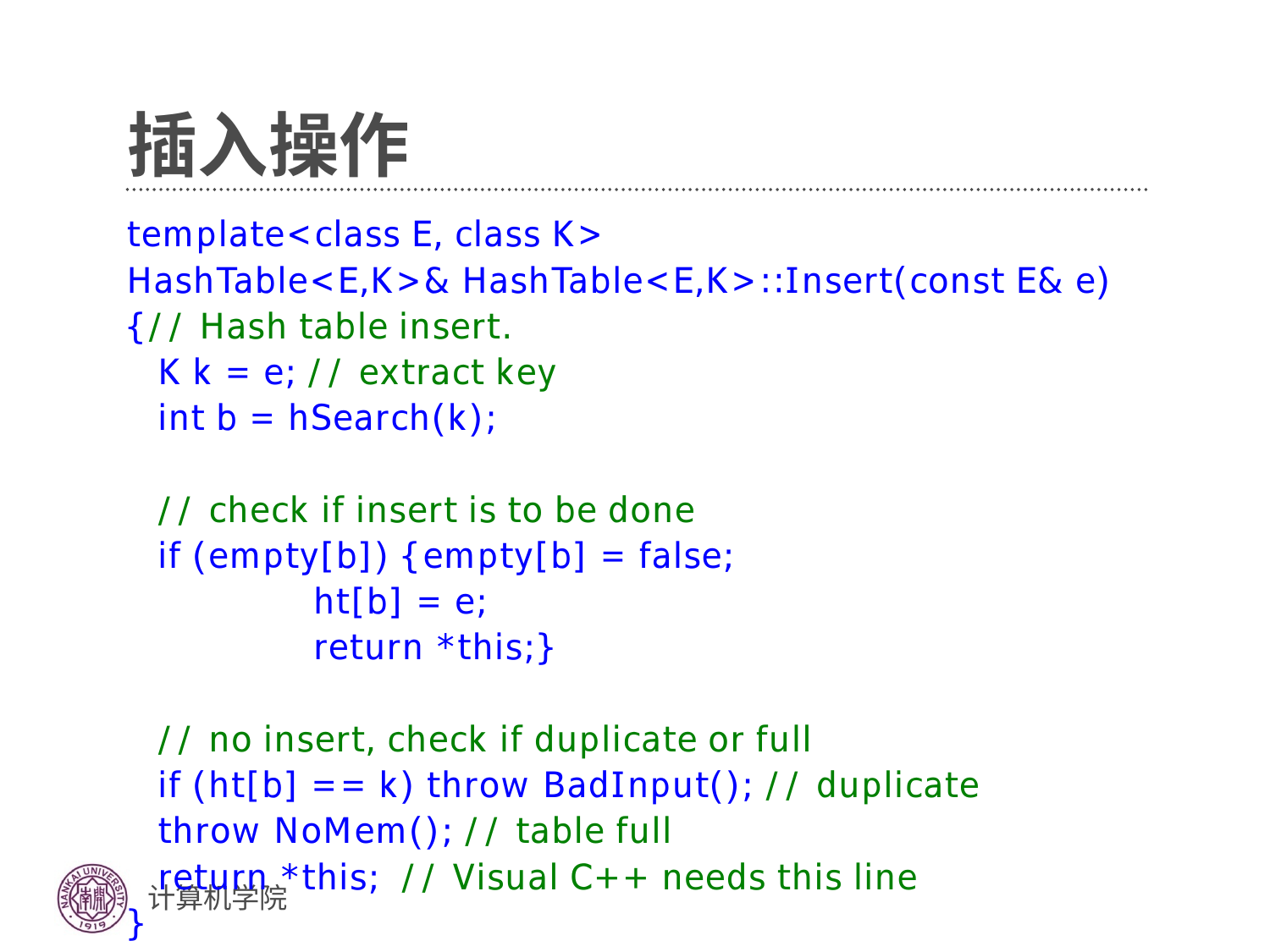

# 插入操作
template<class E, class K>
HashTable<E,K>& HashTable<E,K>::Insert(const E& e)
{// Hash table insert.
   K k = e; // extract key
   int b = hSearch(k);

   // check if insert is to be done
   if (empty[b]) {empty[b] = false;
                  ht[b] = e;
                  return *this;}

   // no insert, check if duplicate or full
   if (ht[b] == k) throw BadInput(); // duplicate
   throw NoMem(); // table full
   return *this;  // Visual C++ needs this line
}